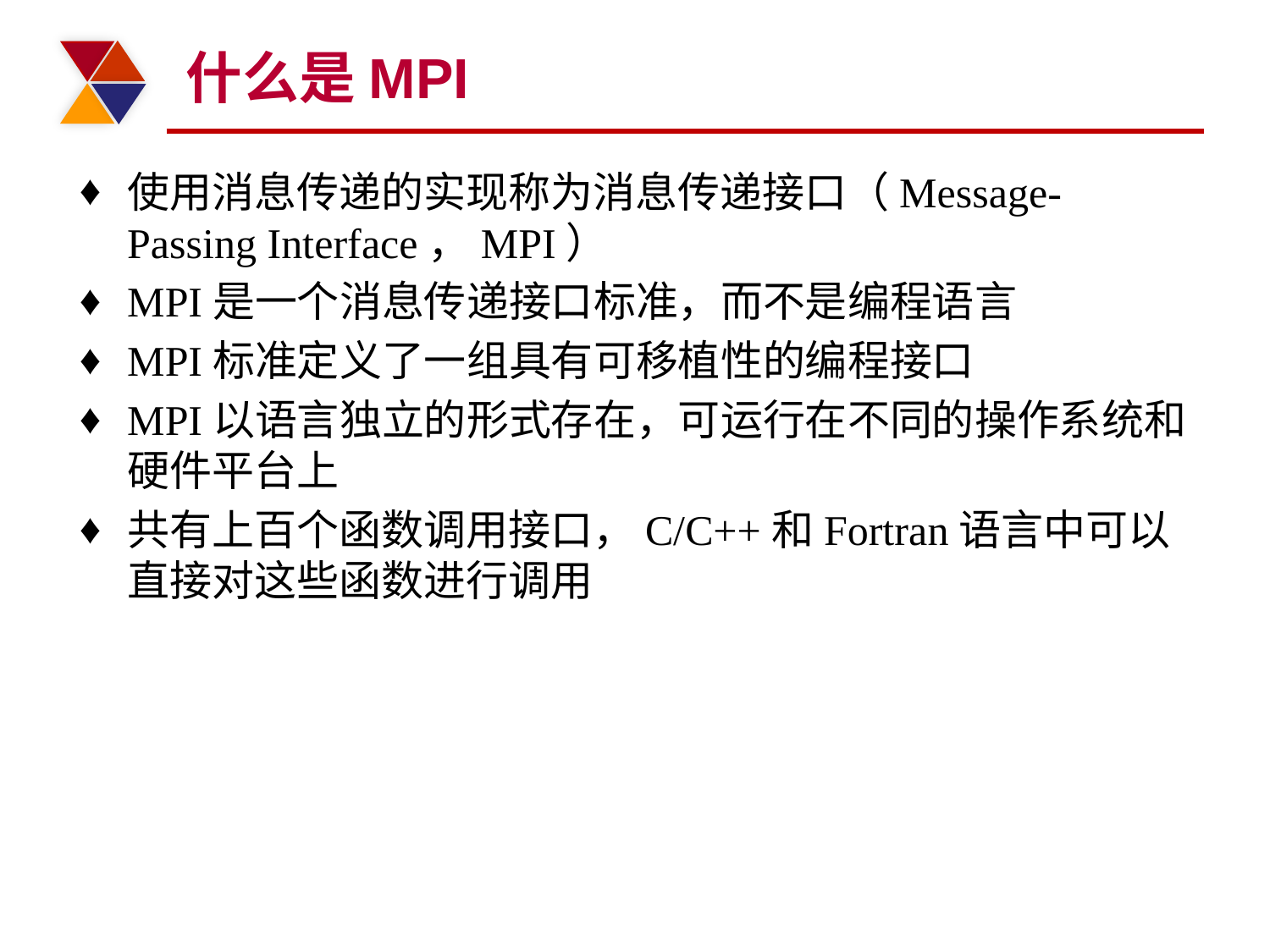

# 什么是MPI
使用消息传递的实现称为消息传递接口（Message-Passing Interface，MPI）
MPI是一个消息传递接口标准，而不是编程语言
MPI标准定义了一组具有可移植性的编程接口
MPI以语言独立的形式存在，可运行在不同的操作系统和硬件平台上
共有上百个函数调用接口，C/C++和Fortran语言中可以直接对这些函数进行调用